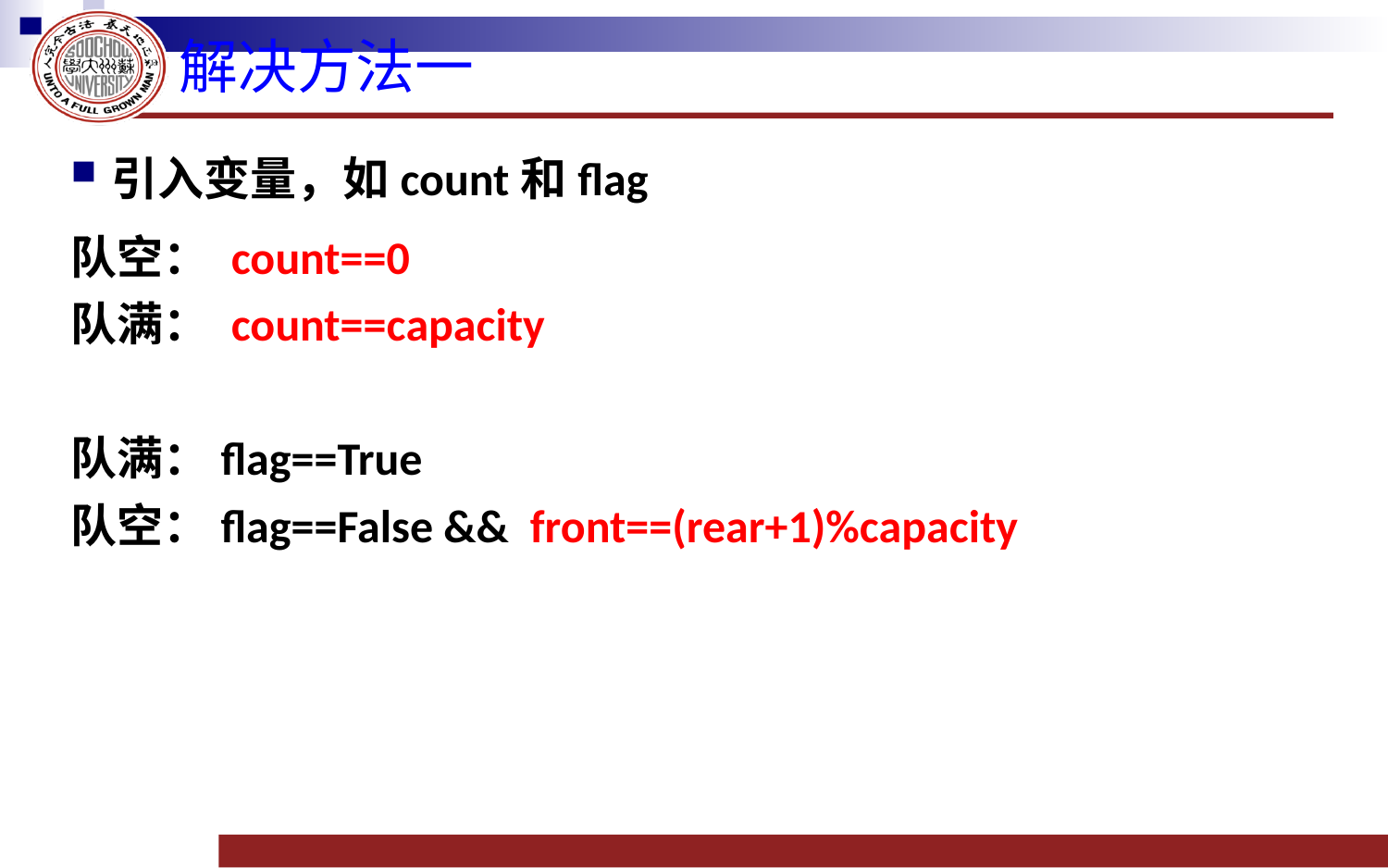

# 解决方法一
引入变量，如count和flag
队空： count==0
队满： count==capacity

队满：flag==True
队空：flag==False &&  front==(rear+1)%capacity